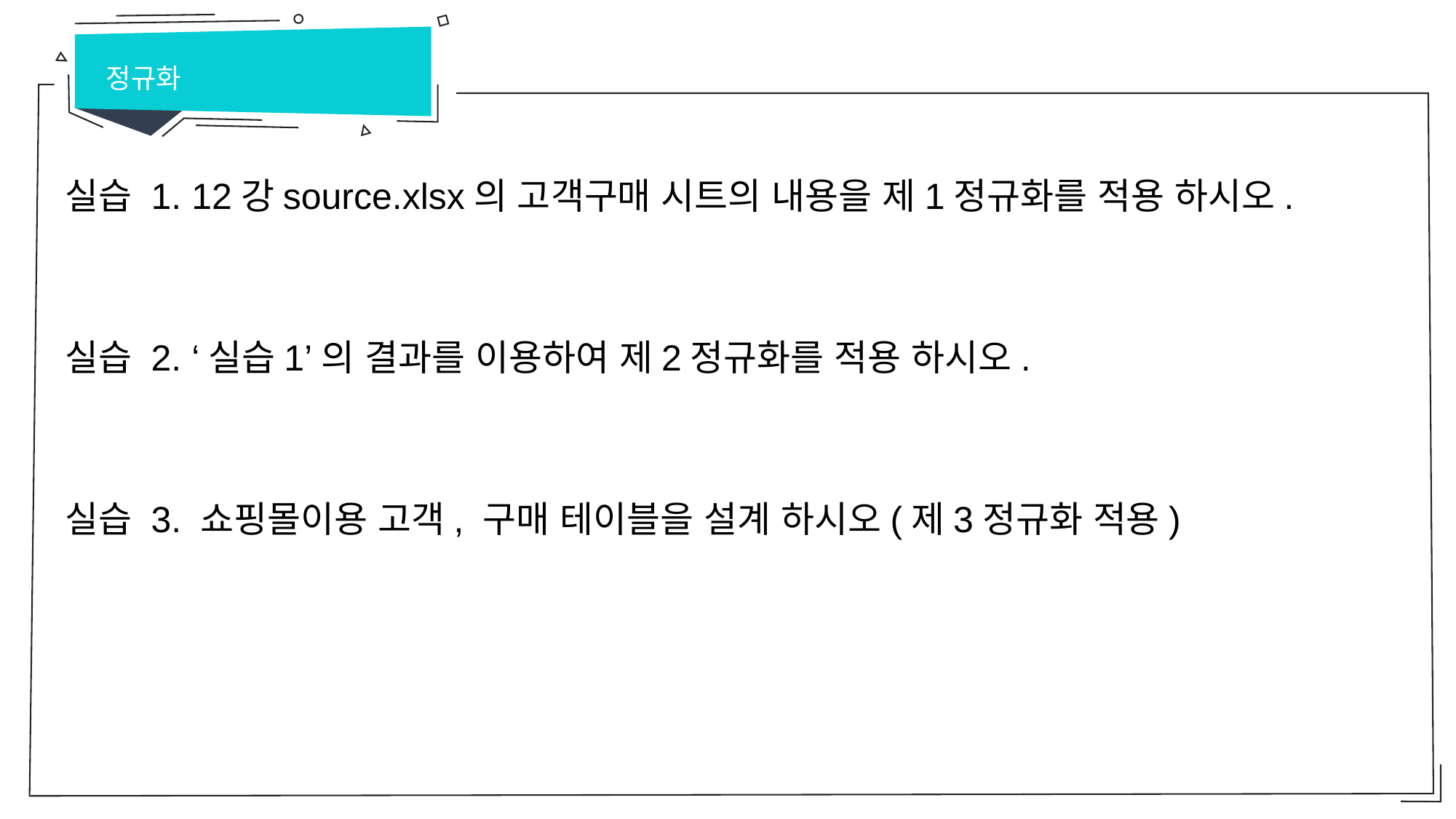

정규화
실습 1. 12강source.xlsx의 고객구매 시트의 내용을 제1정규화를 적용 하시오.

실습 2. ‘실습1’의 결과를 이용하여 제2정규화를 적용 하시오.

실습 3. 쇼핑몰이용 고객, 구매 테이블을 설계 하시오(제3정규화 적용)